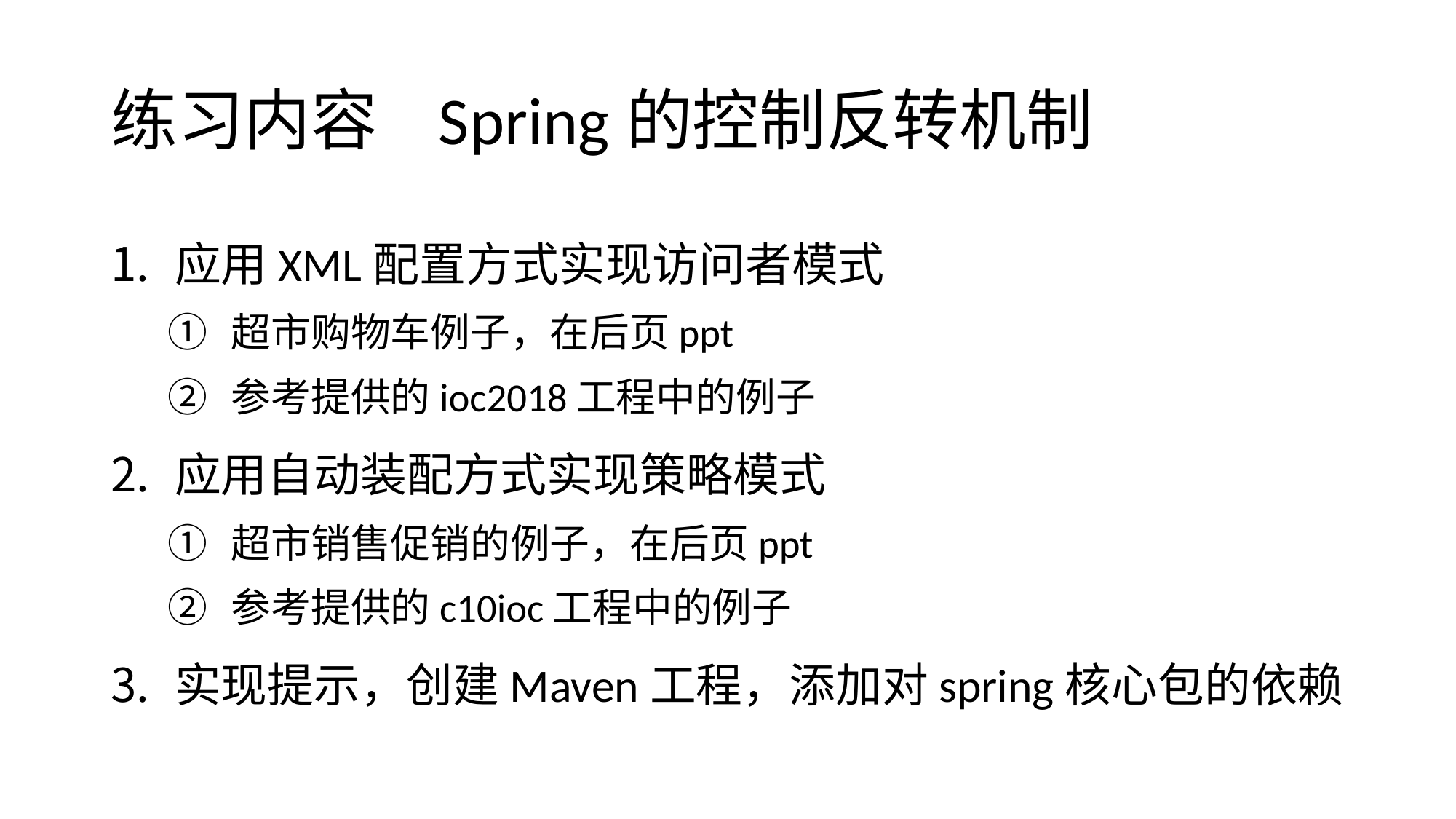

# 练习内容   Spring的控制反转机制
应用XML配置方式实现访问者模式
超市购物车例子，在后页ppt
参考提供的ioc2018工程中的例子
应用自动装配方式实现策略模式
超市销售促销的例子，在后页ppt
参考提供的c10ioc工程中的例子
实现提示，创建Maven工程，添加对spring核心包的依赖